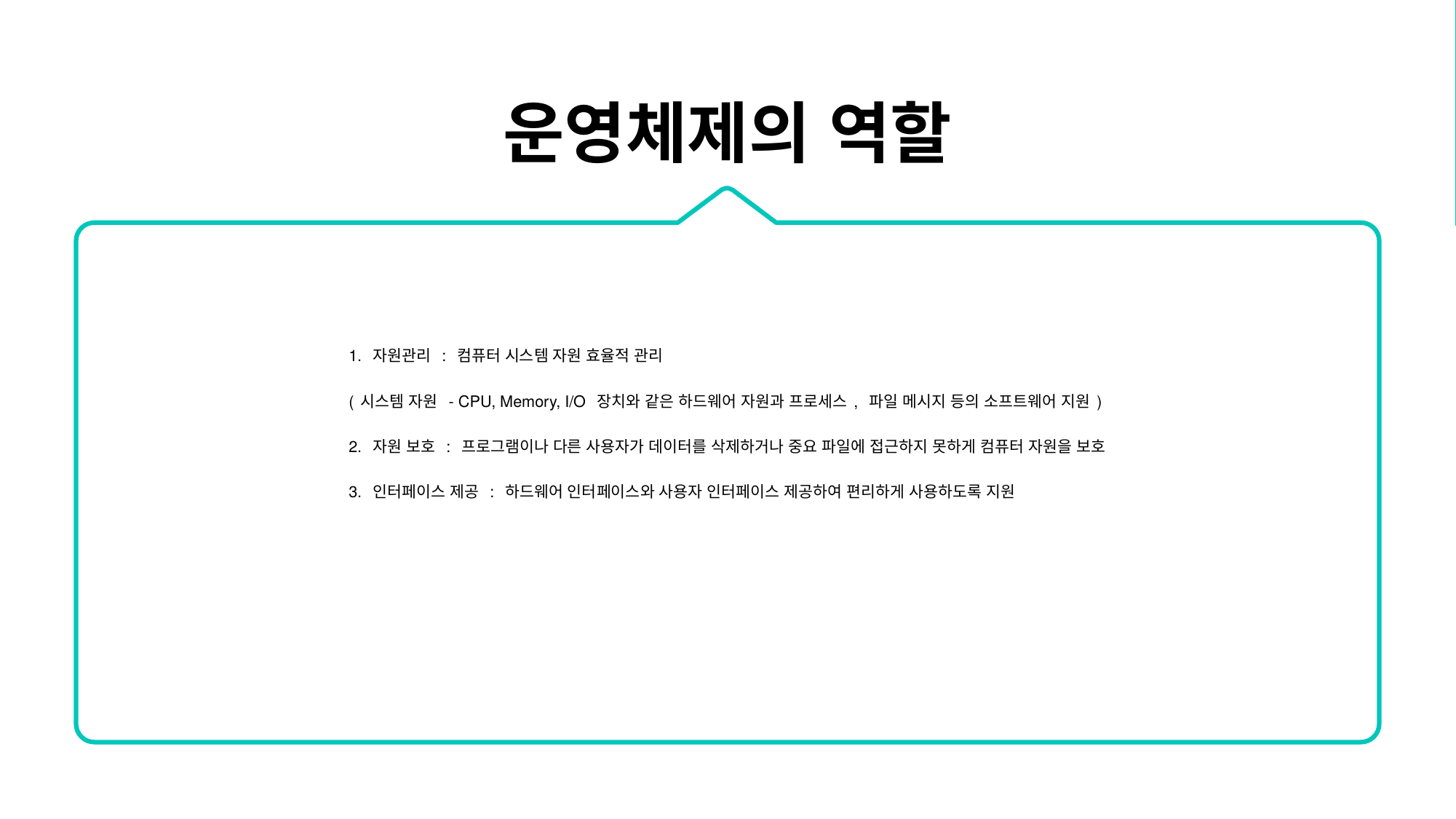

운영체제의 역할

1. 자원관리 : 컴퓨터 시스템 자원 효율적 관리
(시스템 자원 - CPU, Memory, I/O 장치와 같은 하드웨어 자원과 프로세스, 파일 메시지 등의 소프트웨어 지원)
2. 자원 보호 : 프로그램이나 다른 사용자가 데이터를 삭제하거나 중요 파일에 접근하지 못하게 컴퓨터 자원을 보호
3. 인터페이스 제공 : 하드웨어 인터페이스와 사용자 인터페이스 제공하여 편리하게 사용하도록 지원